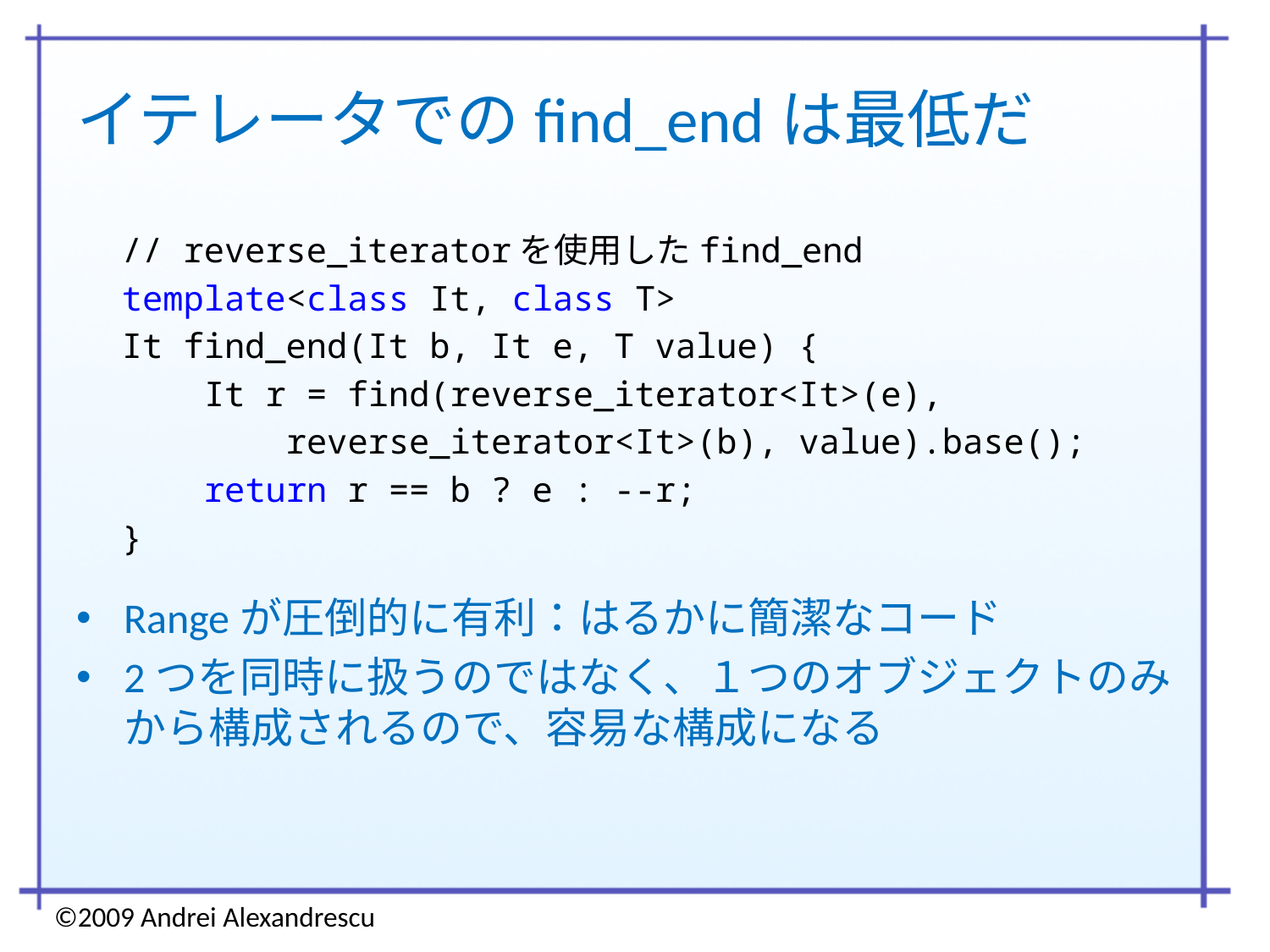

# イテレータでのfind_endは最低だ
// reverse_iteratorを使用したfind_end
template<class It, class T>
It find_end(It b, It e, T value) {
    It r = find(reverse_iterator<It>(e),
        reverse_iterator<It>(b), value).base();
    return r == b ? e : --r;
}
Rangeが圧倒的に有利：はるかに簡潔なコード
2つを同時に扱うのではなく、１つのオブジェクトのみから構成されるので、容易な構成になる
©2009 Andrei Alexandrescu